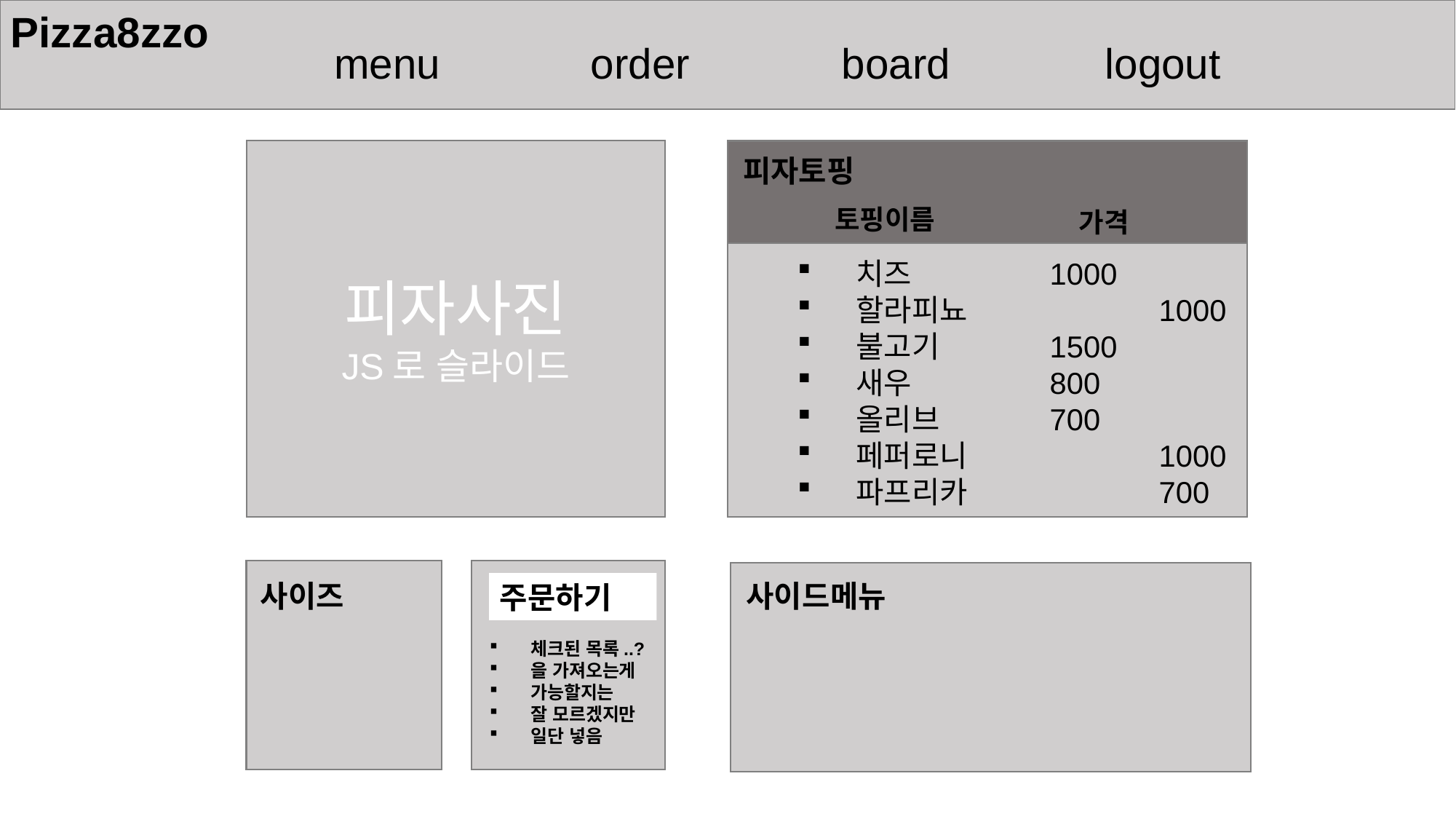

Pizza8zzo

menu
order
board
logout
피자사진
JS로 슬라이드

피자토핑
토핑이름
가격
  치즈		1000
  할라피뇨		1000
  불고기		1500
  새우		800
  올리브		700
  페퍼로니		1000
  파프리카		700

사이즈
사이드메뉴
주문하기
체크된 목록..?
을 가져오는게
가능할지는
잘 모르겠지만
일단 넣음